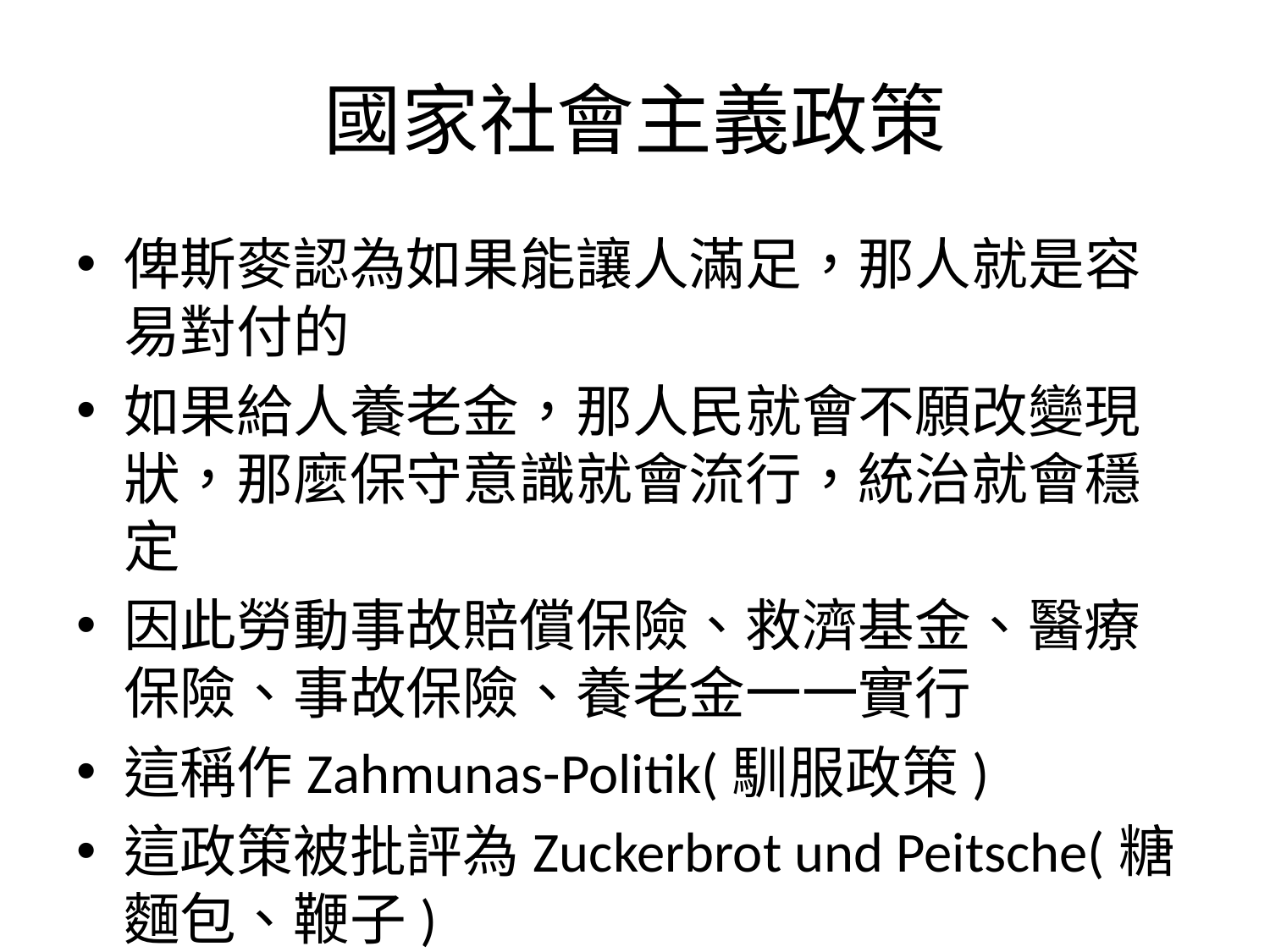

# 國家社會主義政策
俾斯麥認為如果能讓人滿足，那人就是容易對付的
如果給人養老金，那人民就會不願改變現狀，那麼保守意識就會流行，統治就會穩定
因此勞動事故賠償保險、救濟基金、醫療保險、事故保險、養老金一一實行
這稱作Zahmunas-Politik(馴服政策)
這政策被批評為Zuckerbrot und Peitsche(糖麵包、鞭子)